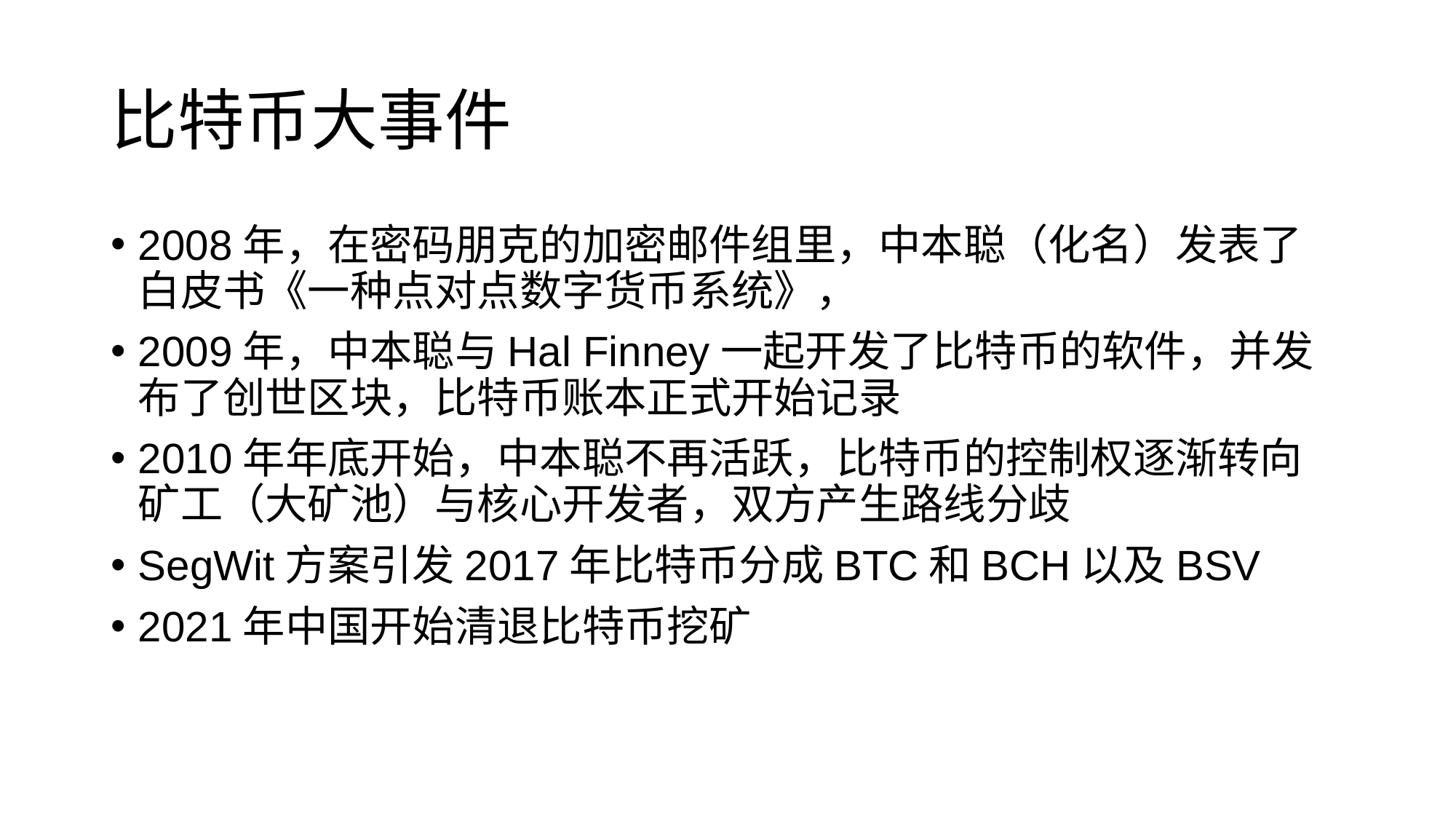

# 比特币大事件
2008年，在密码朋克的加密邮件组里，中本聪（化名）发表了白皮书《一种点对点数字货币系统》，
2009年，中本聪与Hal Finney一起开发了比特币的软件，并发布了创世区块，比特币账本正式开始记录
2010年年底开始，中本聪不再活跃，比特币的控制权逐渐转向矿工（大矿池）与核心开发者，双方产生路线分歧
SegWit方案引发2017年比特币分成BTC和BCH以及BSV
2021年中国开始清退比特币挖矿